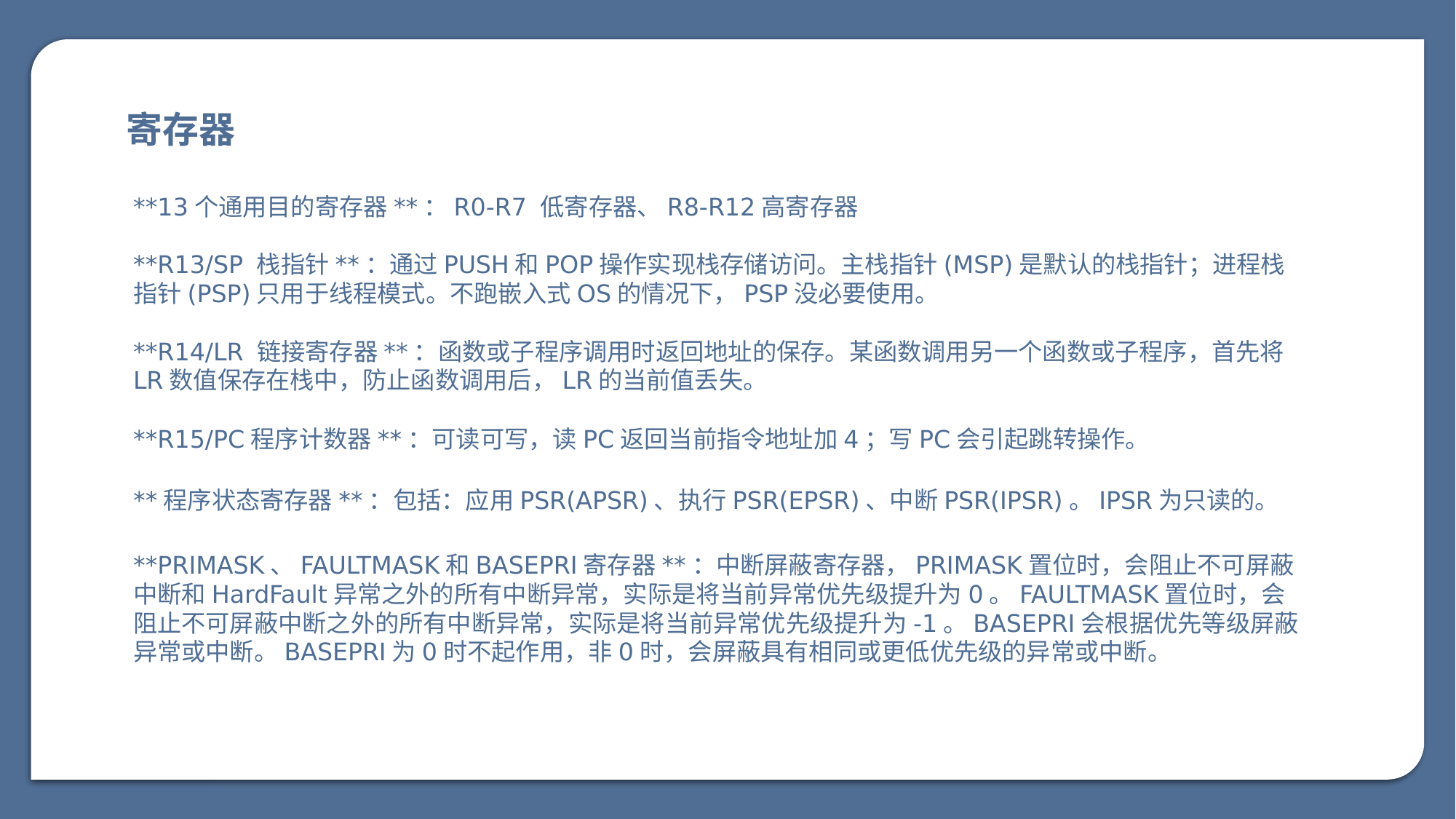

寄存器
**13个通用目的寄存器**：R0-R7 低寄存器、R8-R12高寄存器
**R13/SP 栈指针**：通过PUSH和POP操作实现栈存储访问。主栈指针(MSP)是默认的栈指针；进程栈指针(PSP)只用于线程模式。不跑嵌入式OS的情况下，PSP没必要使用。
**R14/LR 链接寄存器**：函数或子程序调用时返回地址的保存。某函数调用另一个函数或子程序，首先将LR数值保存在栈中，防止函数调用后，LR的当前值丢失。
**R15/PC程序计数器**：可读可写，读PC返回当前指令地址加4；写PC会引起跳转操作。
**程序状态寄存器**：包括：应用PSR(APSR)、执行PSR(EPSR)、中断PSR(IPSR)。IPSR为只读的。
**PRIMASK、FAULTMASK和BASEPRI寄存器**：中断屏蔽寄存器，PRIMASK置位时，会阻止不可屏蔽中断和HardFault异常之外的所有中断异常，实际是将当前异常优先级提升为0。FAULTMASK置位时，会阻止不可屏蔽中断之外的所有中断异常，实际是将当前异常优先级提升为-1。BASEPRI会根据优先等级屏蔽异常或中断。BASEPRI为0时不起作用，非0时，会屏蔽具有相同或更低优先级的异常或中断。